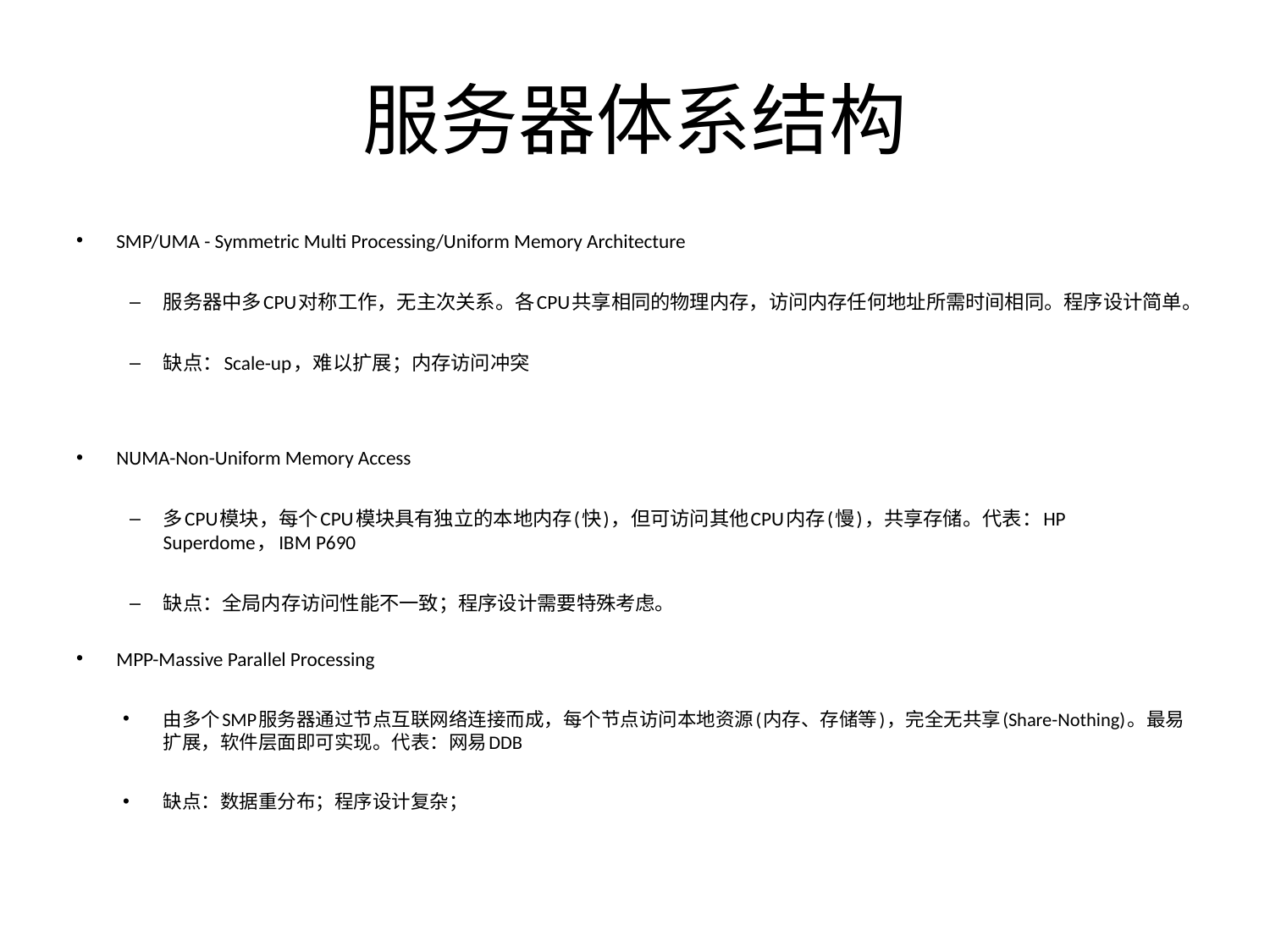

# 服务器体系结构
SMP/UMA - Symmetric Multi Processing/Uniform Memory Architecture

服务器中多CPU对称工作，无主次关系。各CPU共享相同的物理内存，访问内存任何地址所需时间相同。程序设计简单。

缺点：Scale-up，难以扩展；内存访问冲突

NUMA-Non-Uniform Memory Access

多CPU模块，每个CPU模块具有独立的本地内存(快)，但可访问其他CPU内存(慢)，共享存储。代表：HP Superdome，IBM P690

缺点：全局内存访问性能不一致；程序设计需要特殊考虑。

MPP-Massive Parallel Processing

由多个SMP服务器通过节点互联网络连接而成，每个节点访问本地资源(内存、存储等)，完全无共享(Share-Nothing)。最易扩展，软件层面即可实现。代表：网易DDB

缺点：数据重分布；程序设计复杂；